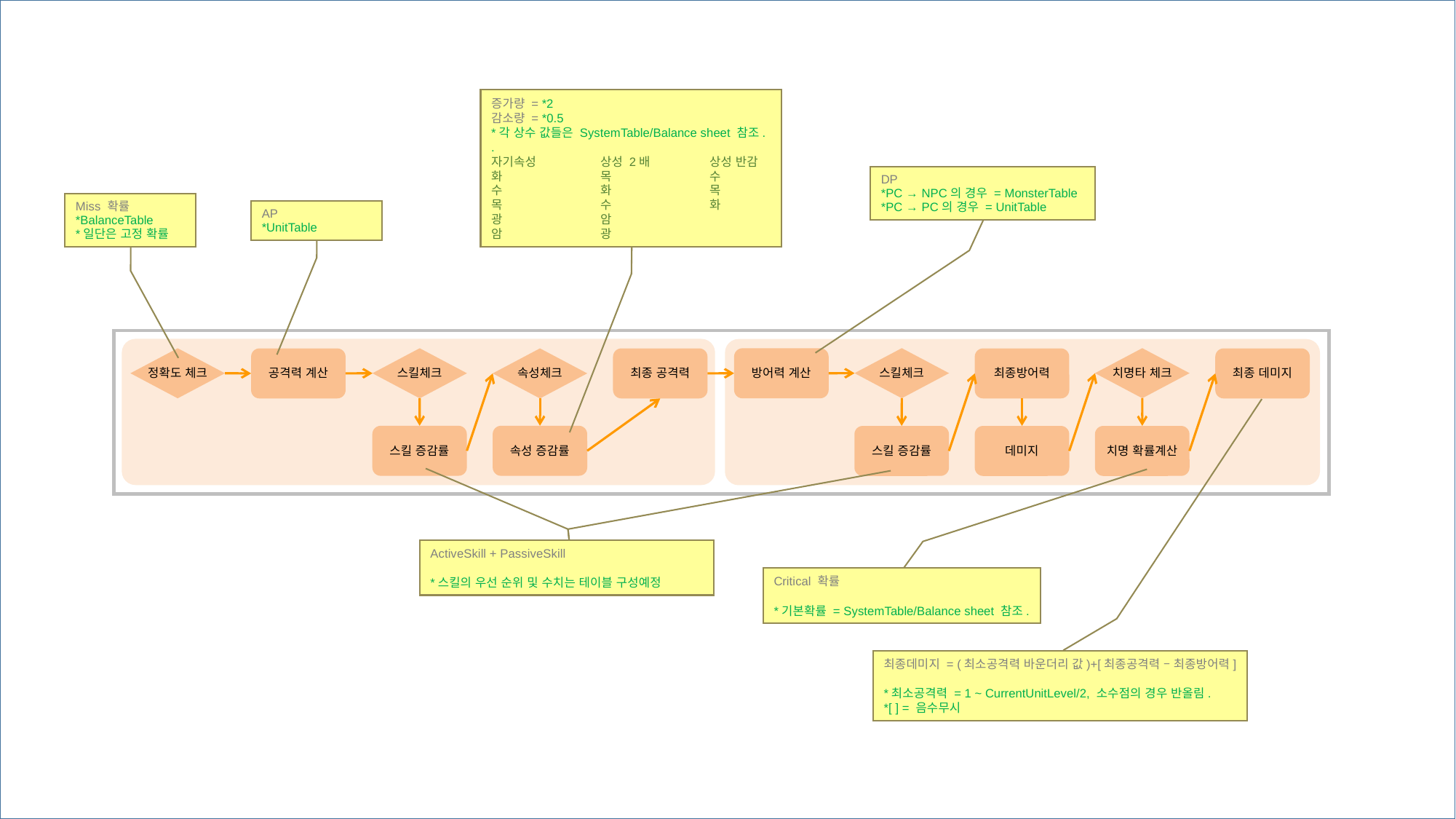

증가량 = *2
감소량 = *0.5
*각 상수 값들은 SystemTable/Balance sheet 참조.
.
자기속성	상성 2배	상성 반감
화	목	수
수	화	목
목	수	화
광	암
암	광
DP
*PC → NPC의 경우 = MonsterTable
*PC → PC의 경우 = UnitTable
Miss 확률
*BalanceTable
*일단은 고정 확률
AP
*UnitTable

스킬체크
치명타 체크
방어력 계산
정확도 체크
스킬체크
공격력 계산
속성체크
최종 공격력
최종방어력
최종 데미지
스킬 증감률
속성 증감률
스킬 증감률
데미지
치명 확률계산
ActiveSkill + PassiveSkill

*스킬의 우선 순위 및 수치는 테이블 구성예정
ActiveSkill + PassiveSkill

*스킬의 우선 순위 및 수치는 테이블 구성예정
Critical 확률

*기본확률 = SystemTable/Balance sheet 참조.
최종데미지 = (최소공격력 바운더리 값)+[최종공격력 – 최종방어력]

*최소공격력 = 1 ~ CurrentUnitLevel/2, 소수점의 경우 반올림.
*[ ] = 음수무시